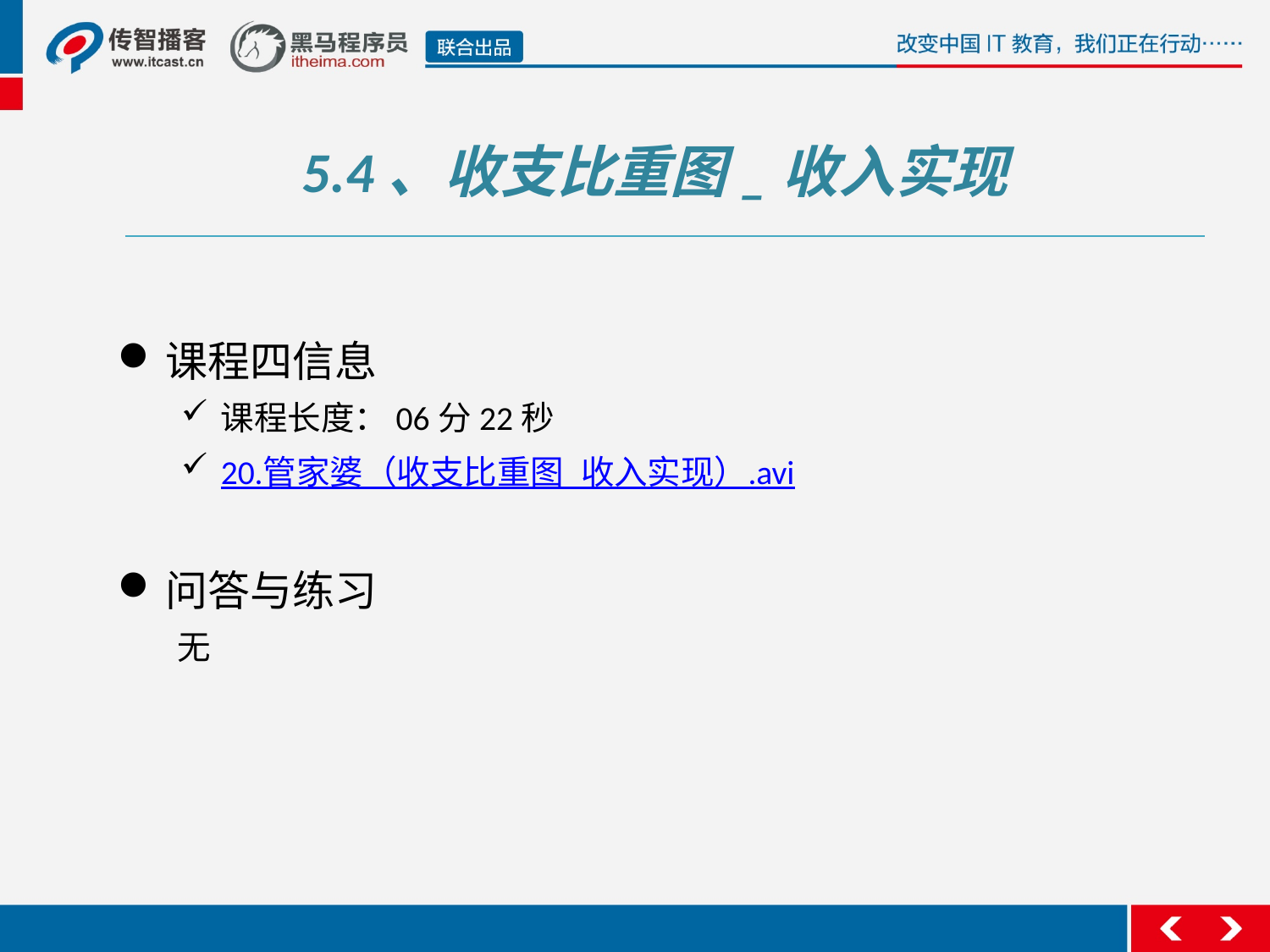

5.4、收支比重图_收入实现

课程四信息
课程长度：06分22秒
20.管家婆（收支比重图_收入实现）.avi

问答与练习
       无